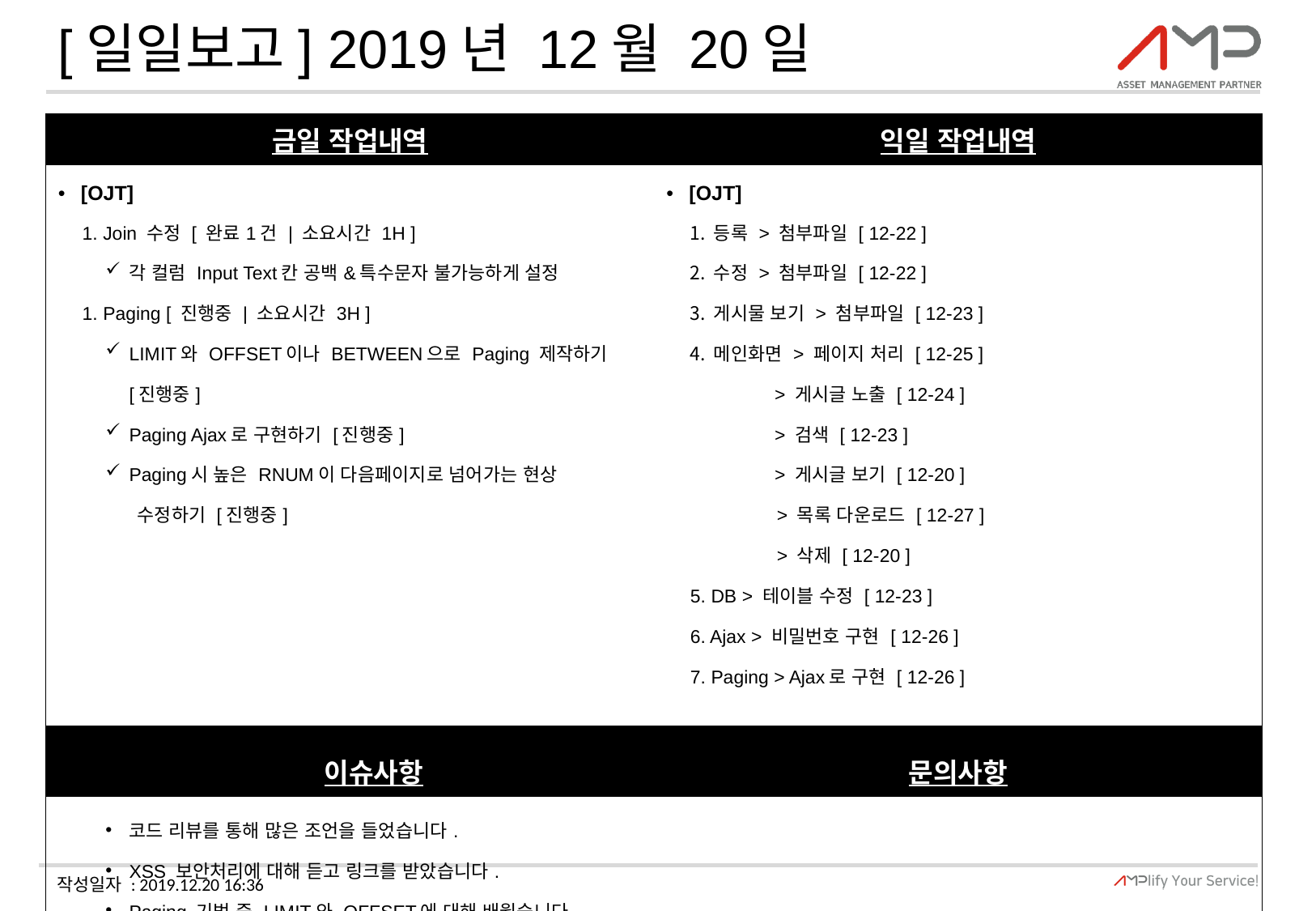

# [일일보고] 2019년 12월 20일
| 금일 작업내역 | 익일 작업내역 |
| --- | --- |
| [OJT] 1. Join 수정 [ 완료1건 | 소요시간 1H ] 각 컬럼 Input Text칸 공백&특수문자 불가능하게 설정 1. Paging [ 진행중 | 소요시간 3H ] LIMIT와 OFFSET이나 BETWEEN으로 Paging 제작하기 [진행중] Paging Ajax로 구현하기 [진행중] Paging시 높은 RNUM이 다음페이지로 넘어가는 현상 수정하기 [진행중] | [OJT] 등록 > 첨부파일 [ 12-22 ] 수정 > 첨부파일 [ 12-22 ] 게시물 보기 > 첨부파일 [ 12-23 ] 메인화면 > 페이지 처리 [ 12-25 ] > 게시글 노출 [ 12-24 ] > 검색 [ 12-23 ] > 게시글 보기 [ 12-20 ] > 목록 다운로드 [ 12-27 ] > 삭제 [ 12-20 ] 5. DB > 테이블 수정 [ 12-23 ] 6. Ajax > 비밀번호 구현 [ 12-26 ] 7. Paging > Ajax로 구현 [ 12-26 ] |
| 이슈사항 | 문의사항 |
| 코드 리뷰를 통해 많은 조언을 들었습니다. XSS 보안처리에 대해 듣고 링크를 받았습니다. Paging 기법 중 LIMIT와 OFFSET에 대해 배웠습니다. |  |
작성일자 : 2019.12.20 16:36